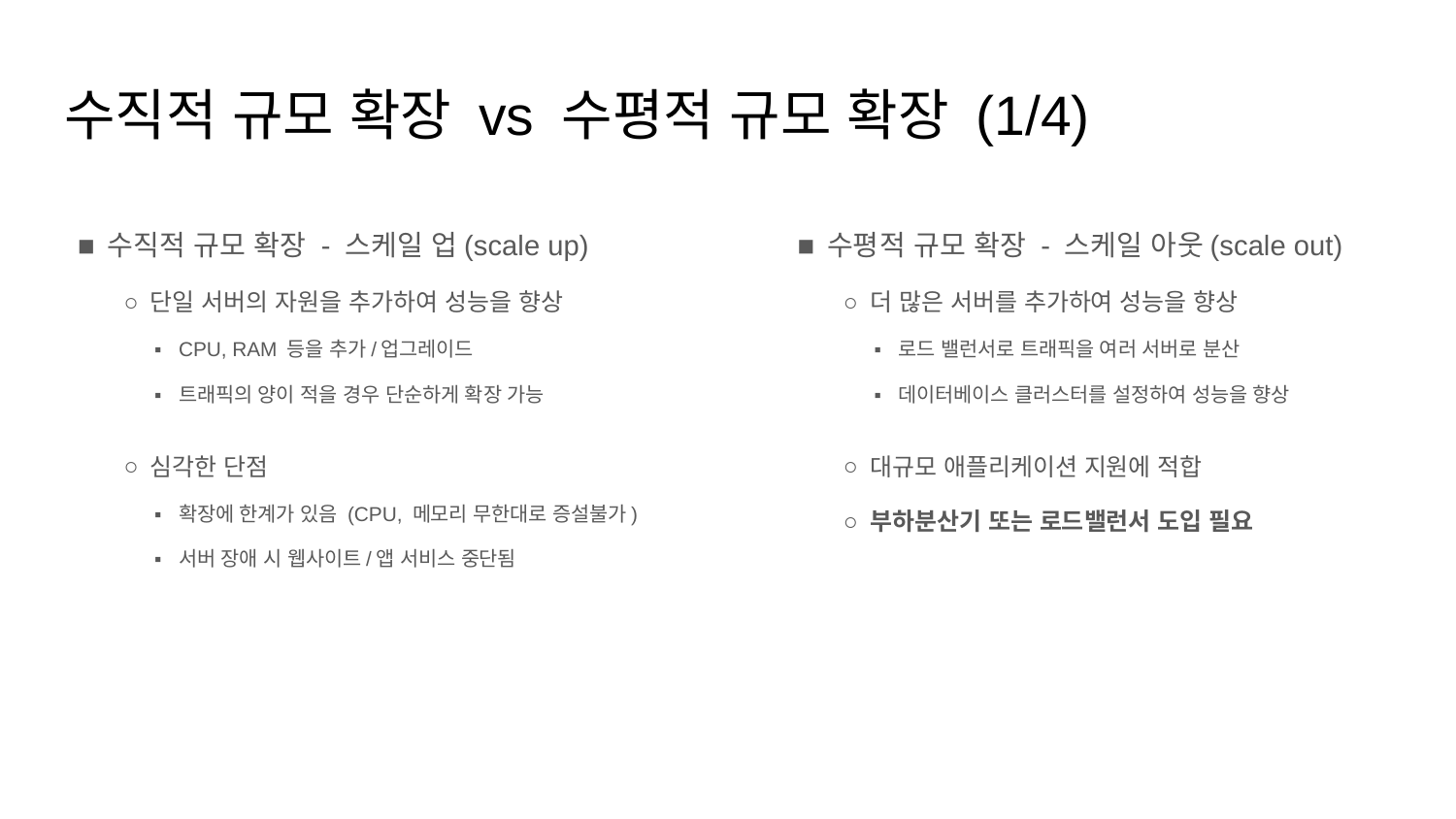

# 수직적 규모 확장 vs 수평적 규모 확장 (1/4)
수직적 규모 확장 - 스케일 업(scale up)
단일 서버의 자원을 추가하여 성능을 향상
CPU, RAM 등을 추가/업그레이드
트래픽의 양이 적을 경우 단순하게 확장 가능
심각한 단점
확장에 한계가 있음 (CPU, 메모리 무한대로 증설불가)
서버 장애 시 웹사이트/앱 서비스 중단됨
수평적 규모 확장 - 스케일 아웃(scale out)
더 많은 서버를 추가하여 성능을 향상
로드 밸런서로 트래픽을 여러 서버로 분산
데이터베이스 클러스터를 설정하여 성능을 향상
대규모 애플리케이션 지원에 적합
부하분산기 또는 로드밸런서 도입 필요